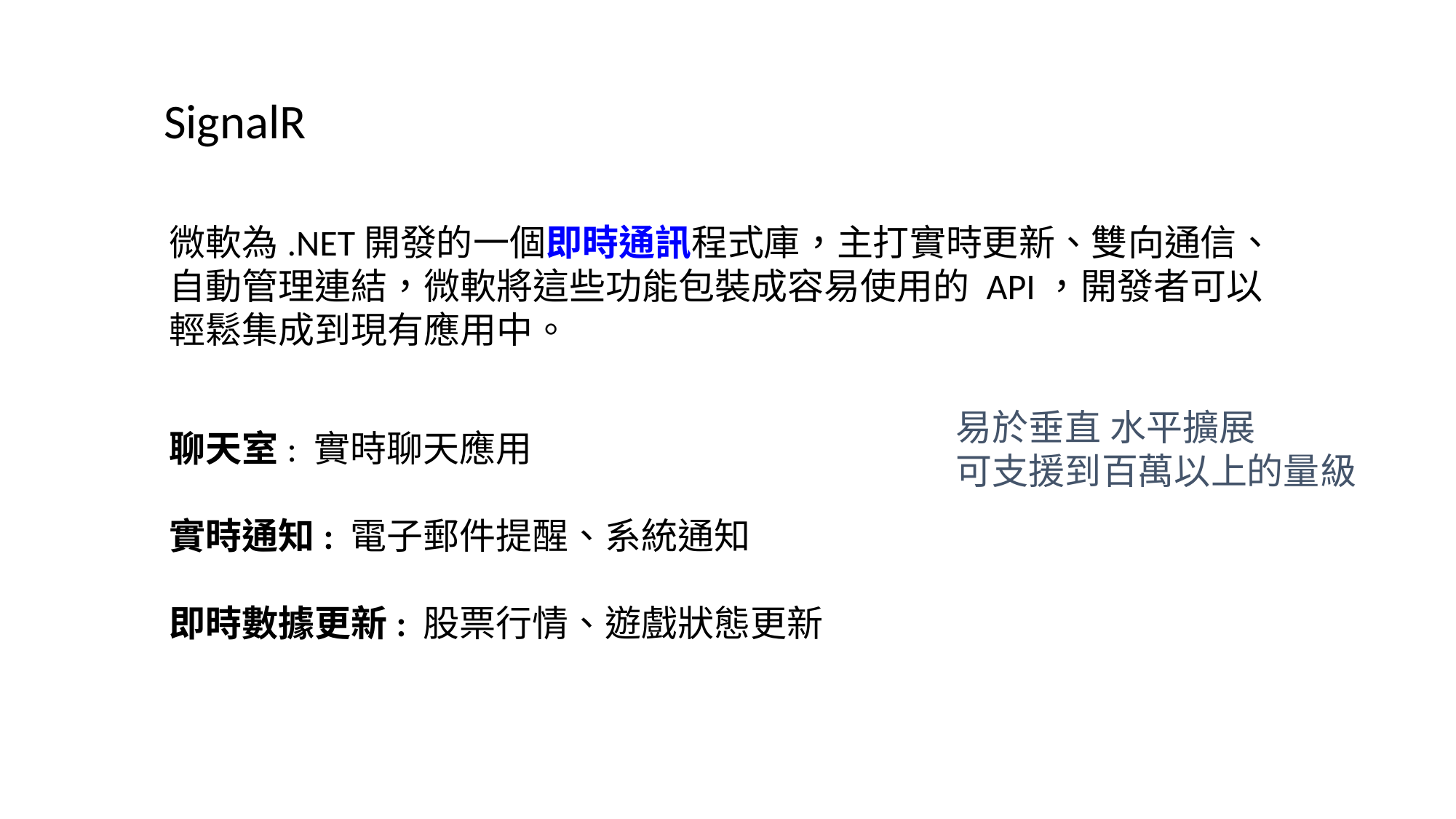

# SignalR
微軟為.NET開發的一個即時通訊程式庫，主打實時更新、雙向通信、自動管理連結，微軟將這些功能包裝成容易使用的 API，開發者可以輕鬆集成到現有應用中。

聊天室: 實時聊天應用

實時通知: 電子郵件提醒、系統通知

即時數據更新: 股票行情、遊戲狀態更新
易於垂直 水平擴展
可支援到百萬以上的量級